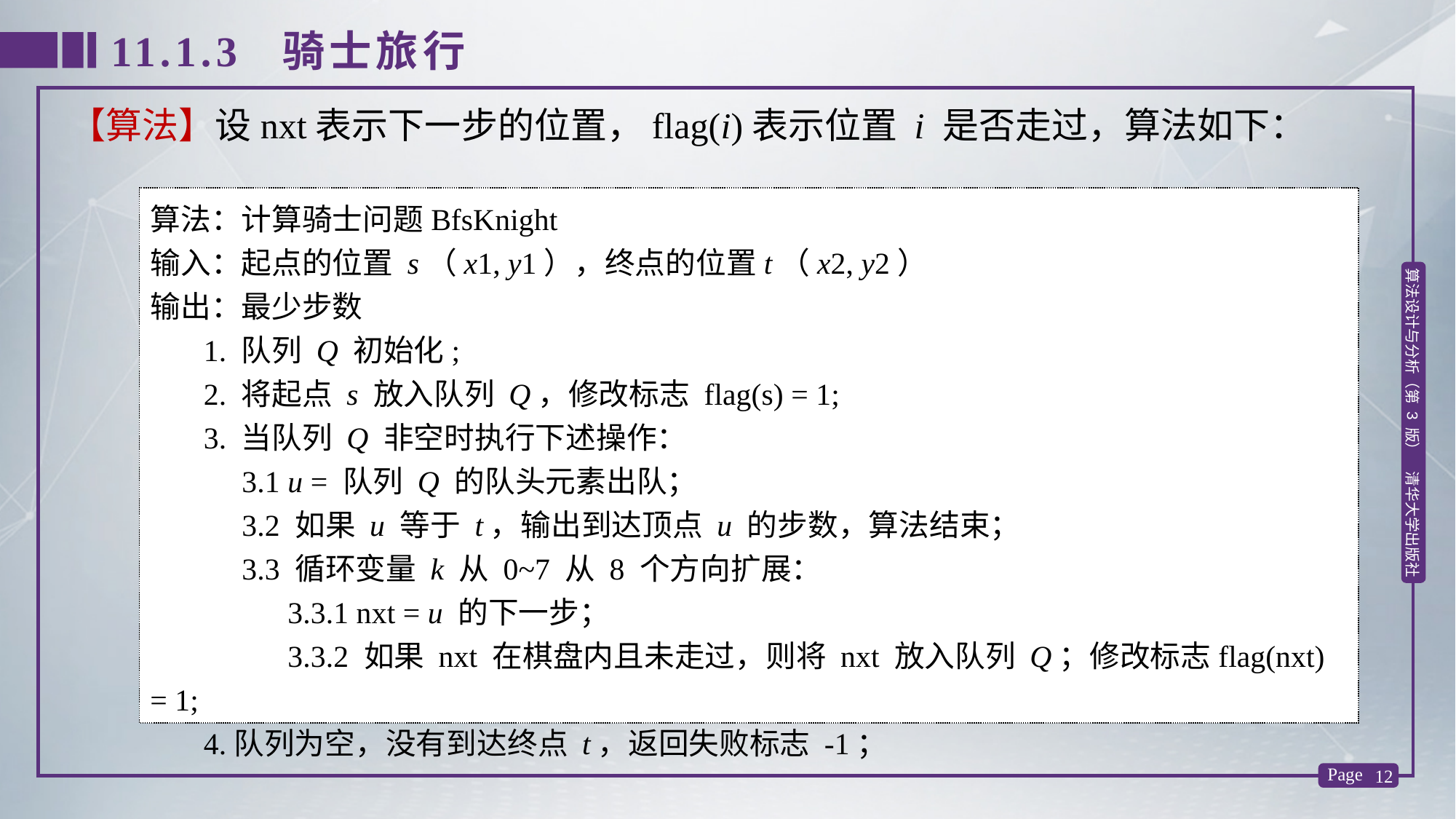

11.1.3  骑士旅行
【算法】设nxt表示下一步的位置，flag(i)表示位置 i 是否走过，算法如下：
算法：计算骑士问题BfsKnight
输入：起点的位置 s（x1, y1），终点的位置t（x2, y2）
输出：最少步数
       1. 队列 Q 初始化;
       2. 将起点 s 放入队列 Q，修改标志 flag(s) = 1;
       3. 当队列 Q 非空时执行下述操作：
            3.1 u = 队列 Q 的队头元素出队；
            3.2 如果 u 等于 t，输出到达顶点 u 的步数，算法结束；
            3.3 循环变量 k 从 0~7 从 8 个方向扩展：
                  3.3.1 nxt = u 的下一步；
                  3.3.2 如果 nxt 在棋盘内且未走过，则将 nxt 放入队列 Q；修改标志flag(nxt) = 1;
       4.队列为空，没有到达终点 t，返回失败标志 -1；